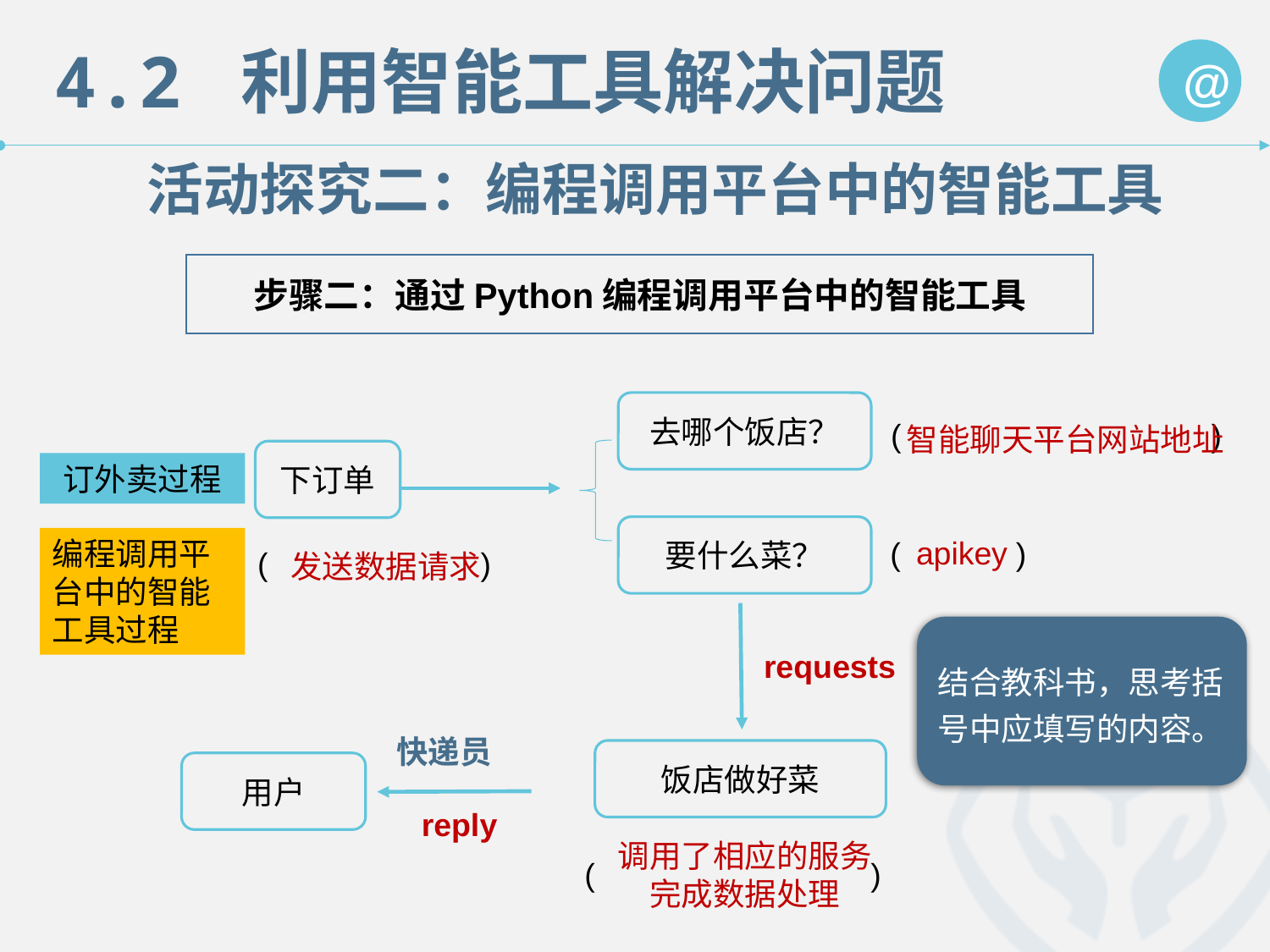

4.2 利用智能工具解决问题
@
活动探究二：编程调用平台中的智能工具
步骤二：通过Python编程调用平台中的智能工具
去哪个饭店？
(                                   )
智能聊天平台网站地址

下订单
订外卖过程
要什么菜？
apikey
编程调用平台中的智能工具过程
(             )
(                        )
发送数据请求
结合教科书，思考括号中应填写的内容。
 requests
 快递员
饭店做好菜
用户
 reply
调用了相应的服务
完成数据处理
(                               )